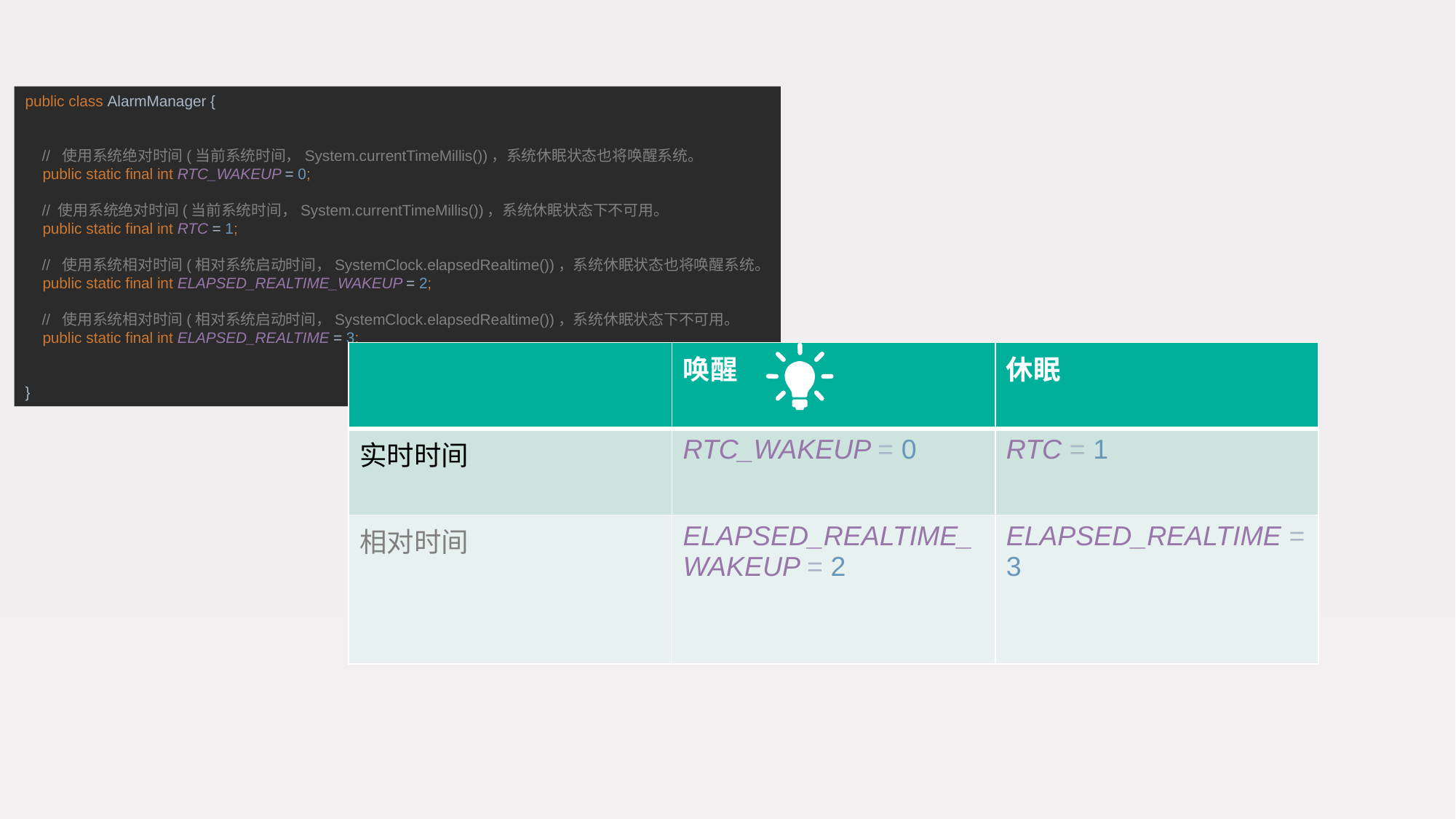

public class AlarmManager {
    //  使用系统绝对时间(当前系统时间，System.currentTimeMillis())，系统休眠状态也将唤醒系统。
    public static final int RTC_WAKEUP = 0;
    // 使用系统绝对时间(当前系统时间，System.currentTimeMillis())，系统休眠状态下不可用。
    public static final int RTC = 1;
    //  使用系统相对时间(相对系统启动时间，SystemClock.elapsedRealtime())，系统休眠状态也将唤醒系统。
    public static final int ELAPSED_REALTIME_WAKEUP = 2;
    //  使用系统相对时间(相对系统启动时间，SystemClock.elapsedRealtime())，系统休眠状态下不可用。
    public static final int ELAPSED_REALTIME = 3;

}
|  | 唤醒 | 休眠 |
| --- | --- | --- |
| 实时时间 | RTC\_WAKEUP = 0 | RTC = 1 |
| 相对时间 | ELAPSED\_REALTIME\_WAKEUP = 2 | ELAPSED\_REALTIME = 3 |